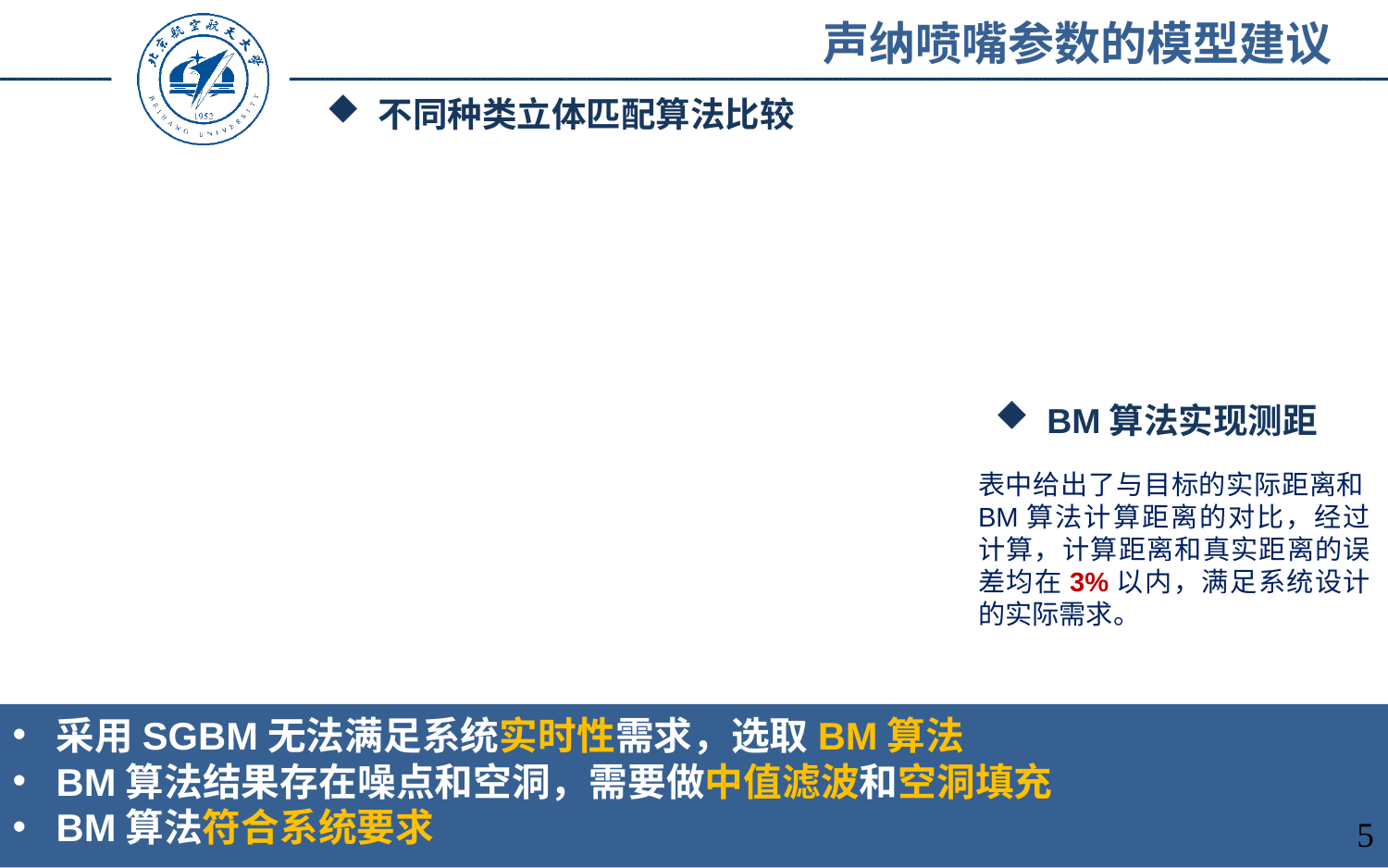

声纳喷嘴参数的模型建议
不同种类立体匹配算法比较
BM算法实现测距
表中给出了与目标的实际距离和BM算法计算距离的对比，经过计算，计算距离和真实距离的误差均在3%以内，满足系统设计的实际需求。
采用SGBM无法满足系统实时性需求，选取BM算法
BM算法结果存在噪点和空洞，需要做中值滤波和空洞填充
BM算法符合系统要求
5